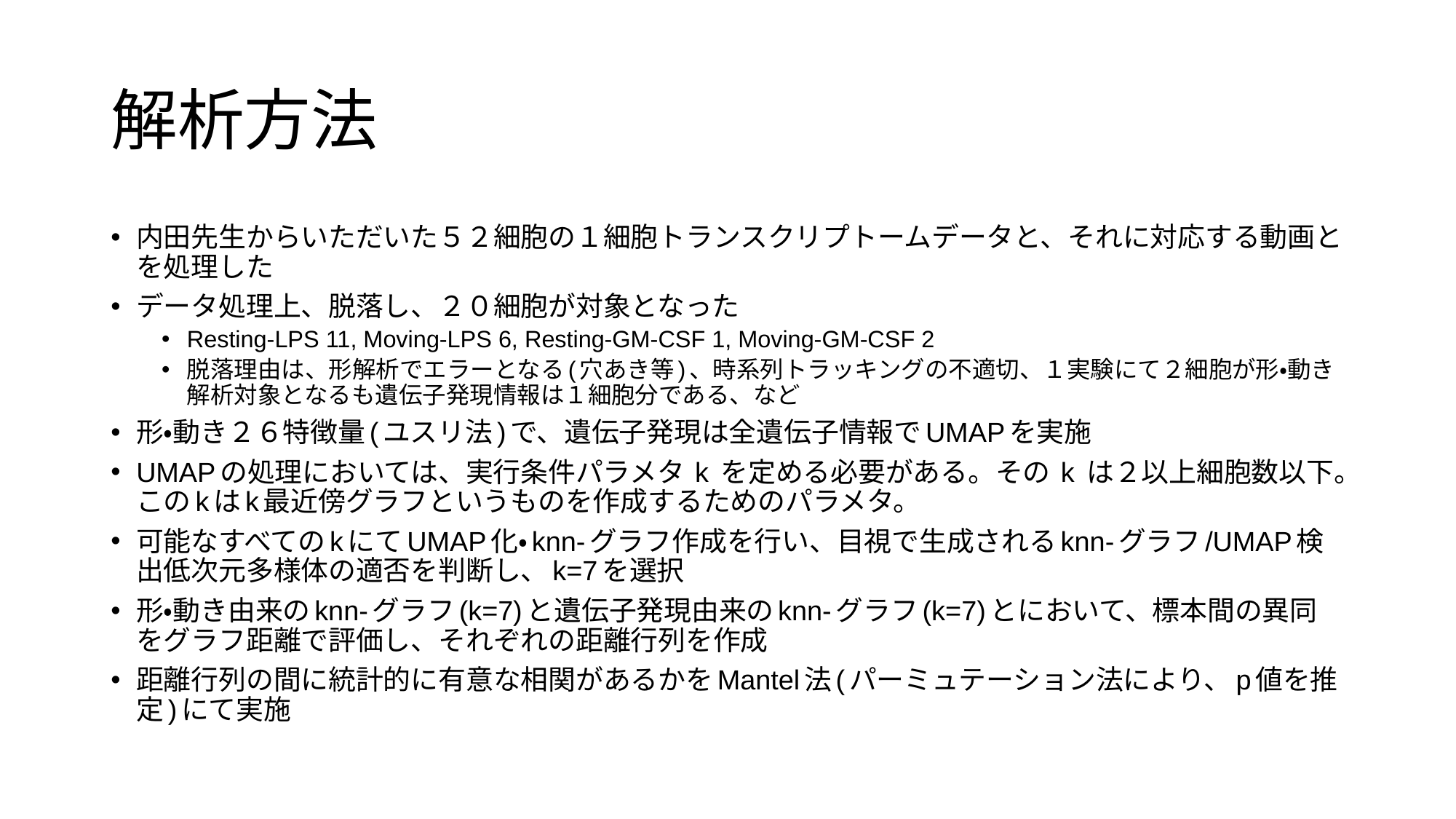

# 解析方法
内田先生からいただいた５２細胞の１細胞トランスクリプトームデータと、それに対応する動画とを処理した
データ処理上、脱落し、２０細胞が対象となった
Resting-LPS 11, Moving-LPS 6, Resting-GM-CSF 1, Moving-GM-CSF 2
脱落理由は、形解析でエラーとなる(穴あき等)、時系列トラッキングの不適切、１実験にて２細胞が形・動き解析対象となるも遺伝子発現情報は１細胞分である、など
形・動き２６特徴量(ユスリ法)で、遺伝子発現は全遺伝子情報でUMAPを実施
UMAPの処理においては、実行条件パラメタ k を定める必要がある。その k は２以上細胞数以下。このkはk最近傍グラフというものを作成するためのパラメタ。
可能なすべてのkにてUMAP化・knn-グラフ作成を行い、目視で生成されるknn-グラフ/UMAP検出低次元多様体の適否を判断し、k=7を選択
形・動き由来のknn-グラフ(k=7)と遺伝子発現由来のknn-グラフ(k=7)とにおいて、標本間の異同をグラフ距離で評価し、それぞれの距離行列を作成
距離行列の間に統計的に有意な相関があるかをMantel法(パーミュテーション法により、p値を推定)にて実施